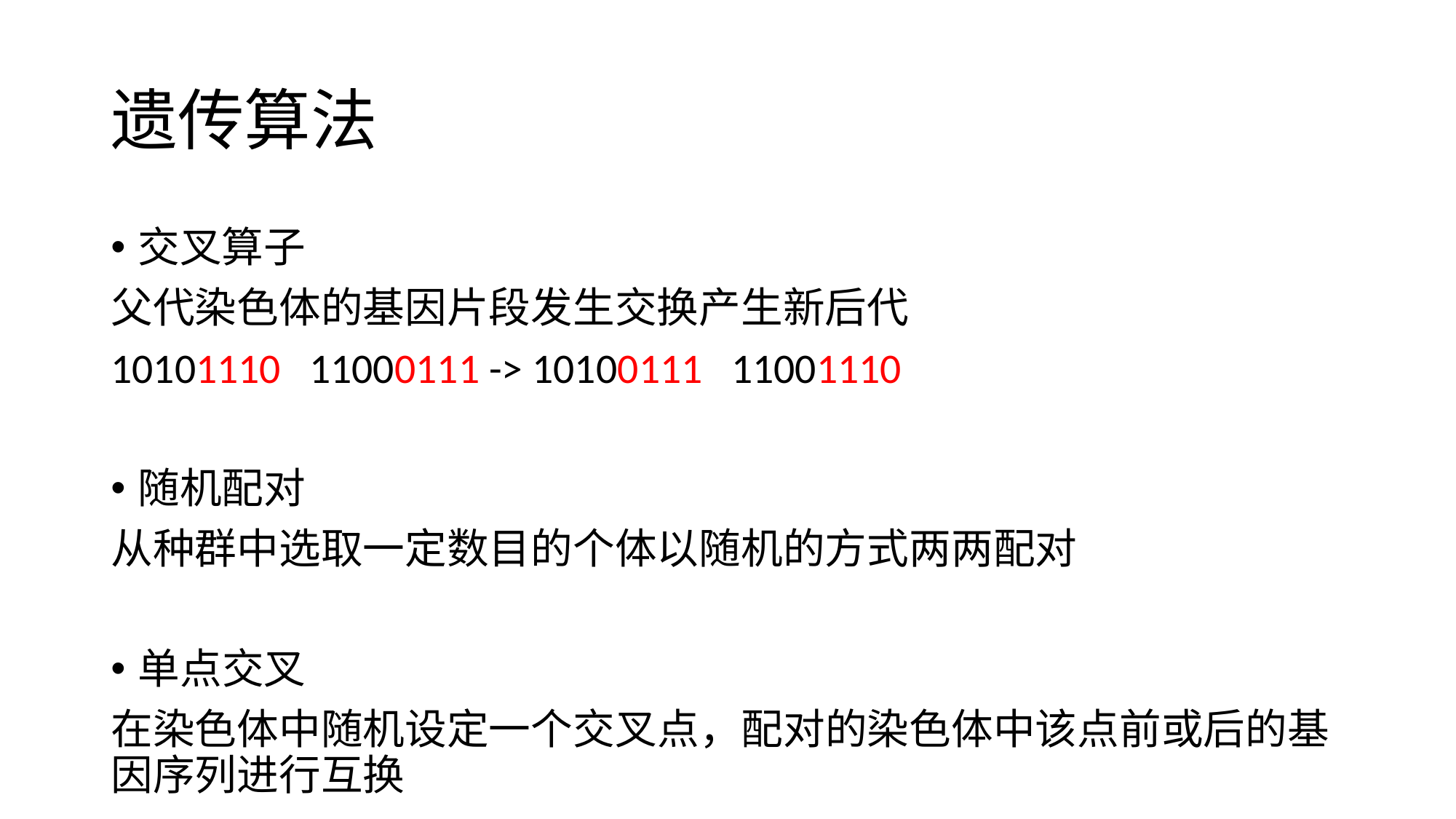

# 遗传算法
交叉算子
父代染色体的基因片段发生交换产生新后代
10101110   11000111 -> 10100111   11001110

随机配对
从种群中选取一定数目的个体以随机的方式两两配对

单点交叉
在染色体中随机设定一个交叉点，配对的染色体中该点前或后的基因序列进行互换